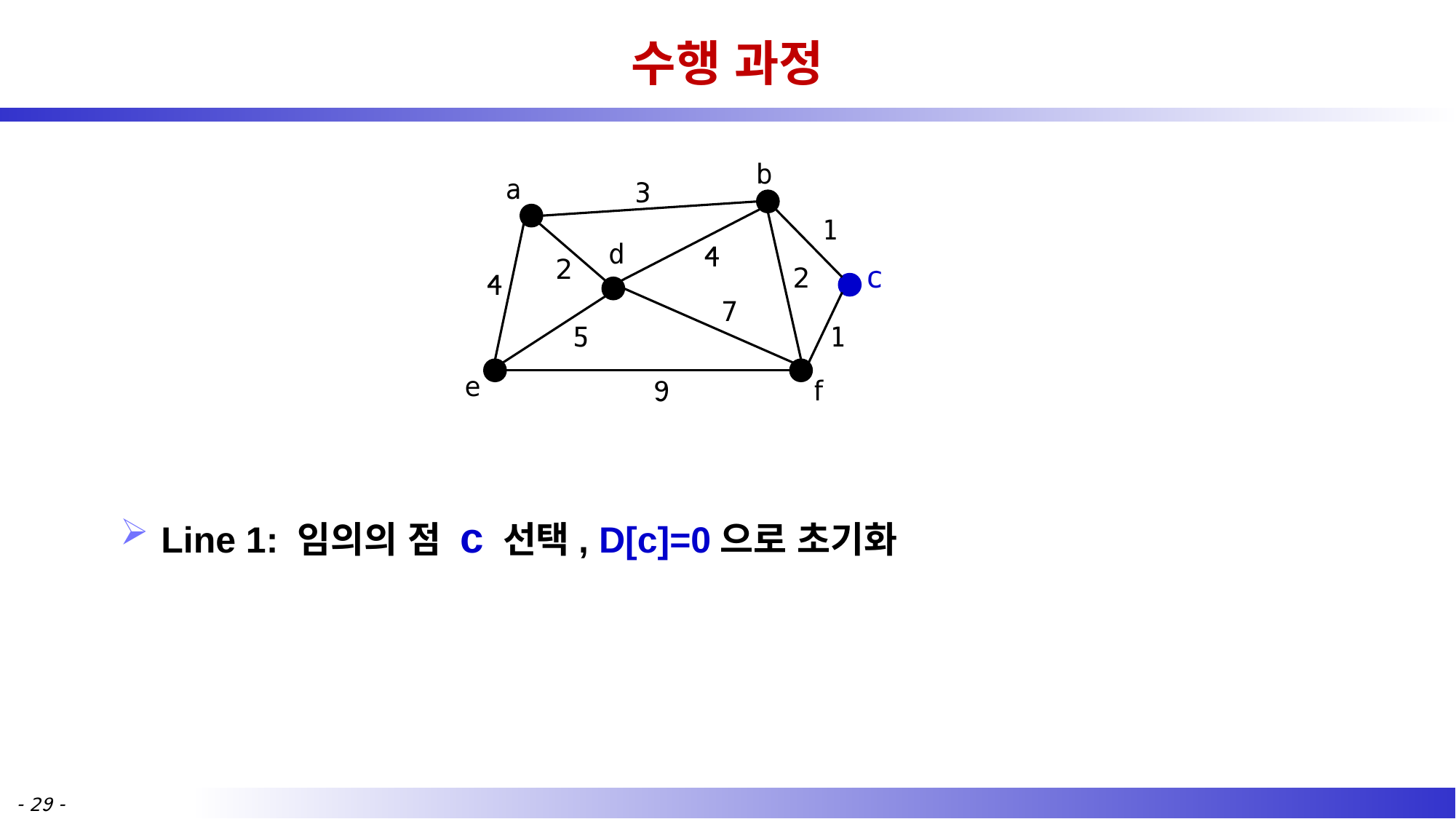

# 수행 과정

Line 1: 임의의 점 c 선택, D[c]=0으로 초기화
b
a
3

1
d
4
2
c
2
4

7
5
1

e
f
9
- 29 -